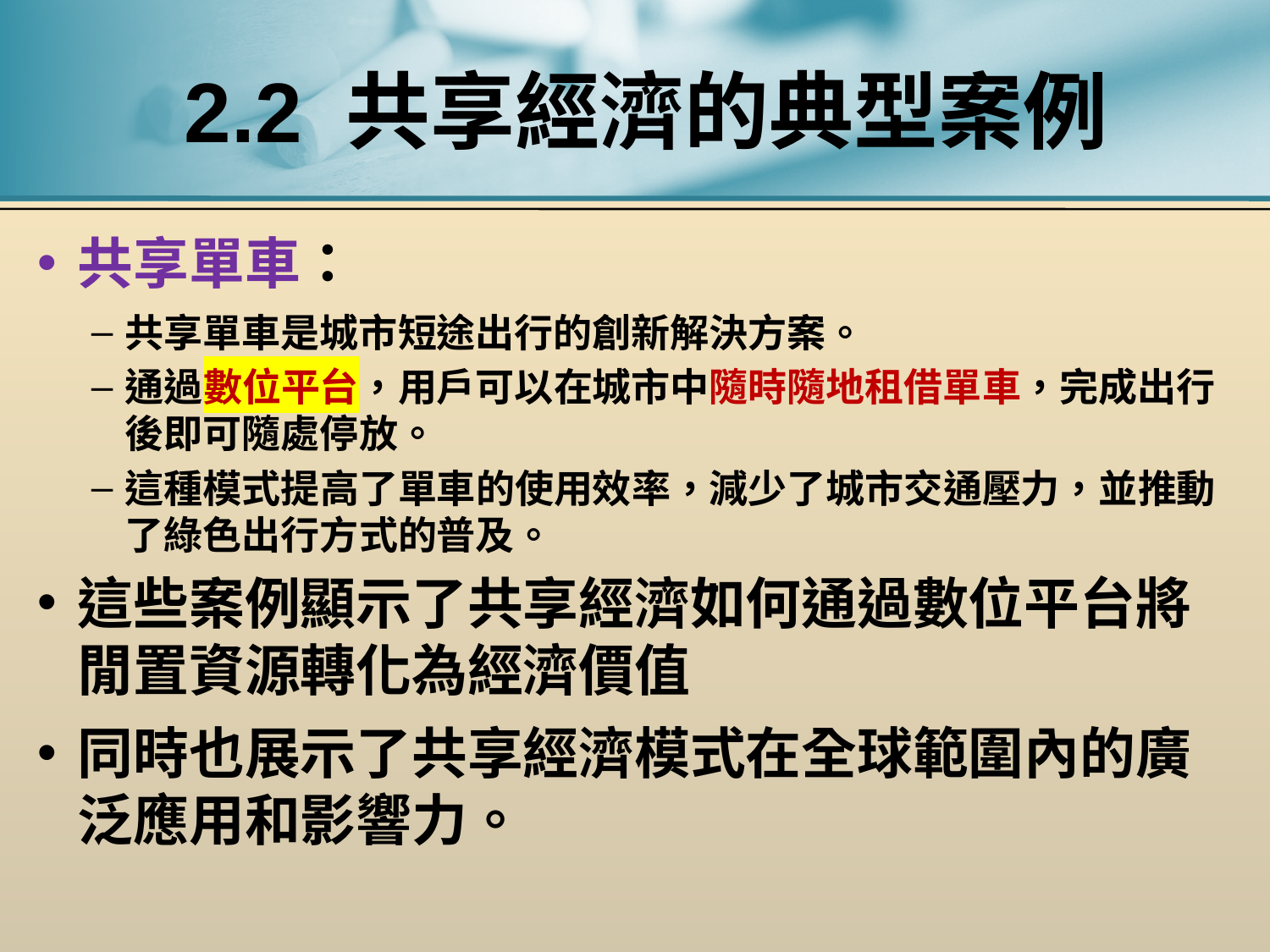

# 2.2 共享經濟的典型案例
共享單車：
共享單車是城市短途出行的創新解決方案。
通過數位平台，用戶可以在城市中隨時隨地租借單車，完成出行後即可隨處停放。
這種模式提高了單車的使用效率，減少了城市交通壓力，並推動了綠色出行方式的普及。
這些案例顯示了共享經濟如何通過數位平台將閒置資源轉化為經濟價值
同時也展示了共享經濟模式在全球範圍內的廣泛應用和影響力。